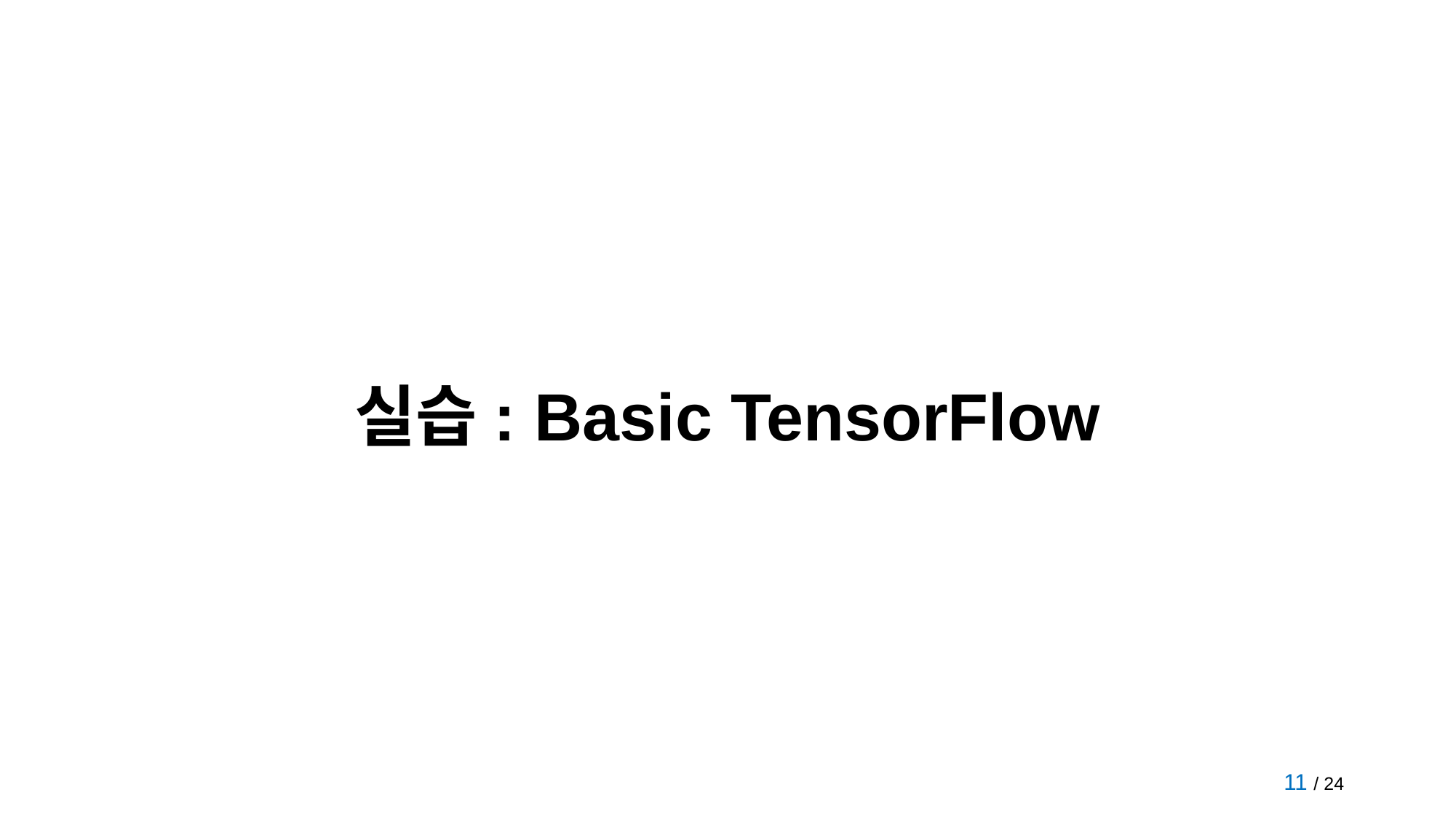

# 실습: Basic TensorFlow
11 / 24